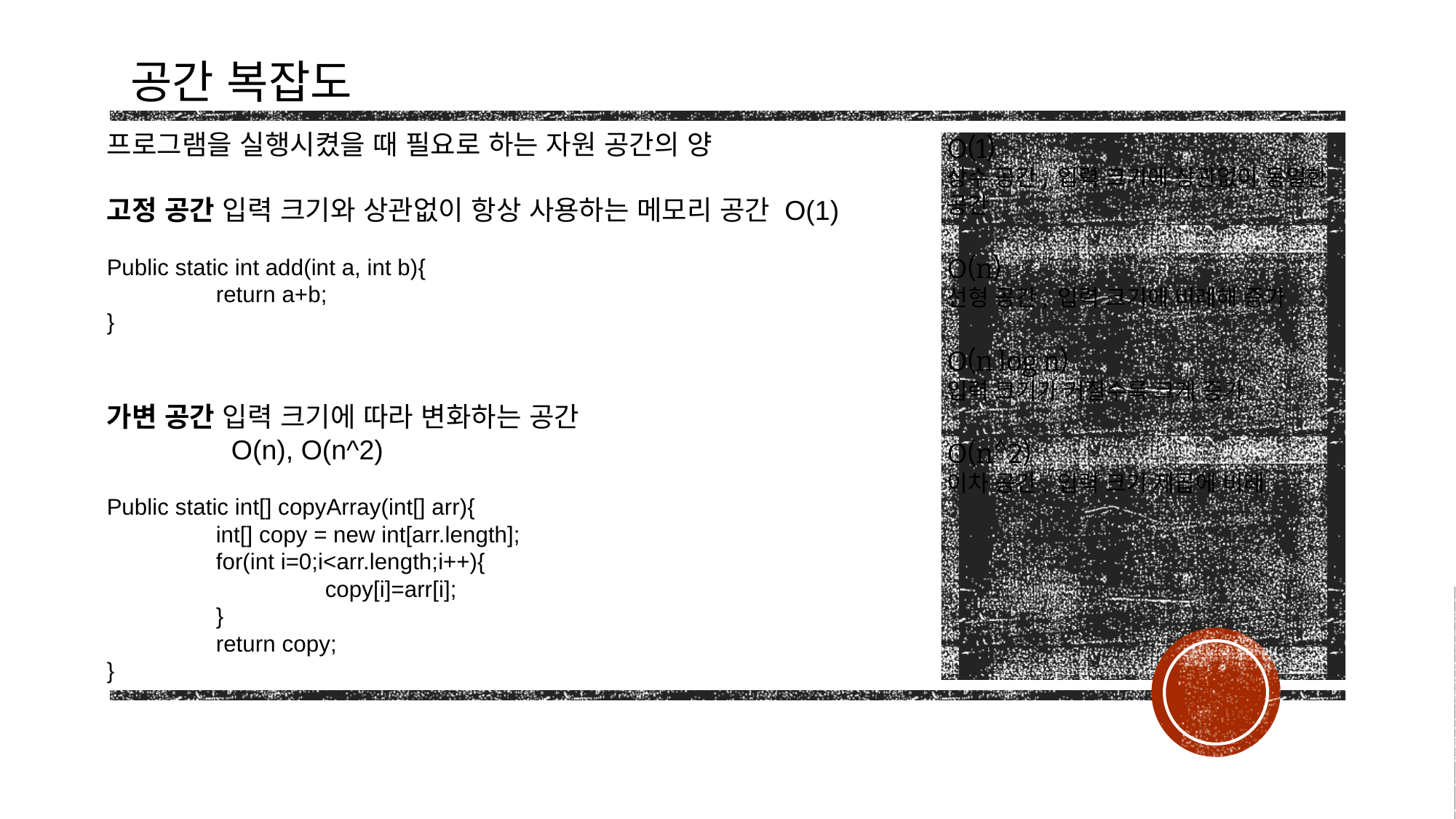

공간 복잡도

프로그램을 실행시켰을 때 필요로 하는 자원 공간의 양

고정 공간 입력 크기와 상관없이 항상 사용하는 메모리 공간 O(1)

Public static int add(int a, int b){
	return a+b;
}

가변 공간 입력 크기에 따라 변화하는 공간
	  O(n), O(n^2)

Public static int[] copyArray(int[] arr){
	int[] copy = new int[arr.length];
	for(int i=0;i<arr.length;i++){
		copy[i]=arr[i];
	}
	return copy;
}

O(1)
상수 공간, 입력 크기에 상관없이 동일한 공간

O(n)
선형 공간, 입력 크기에 비례해 증가

O(n log n)
입력 크기가 커질수록 크게 증가

O(n^2)
이차 공간, 입력 크기 제곱에 비례